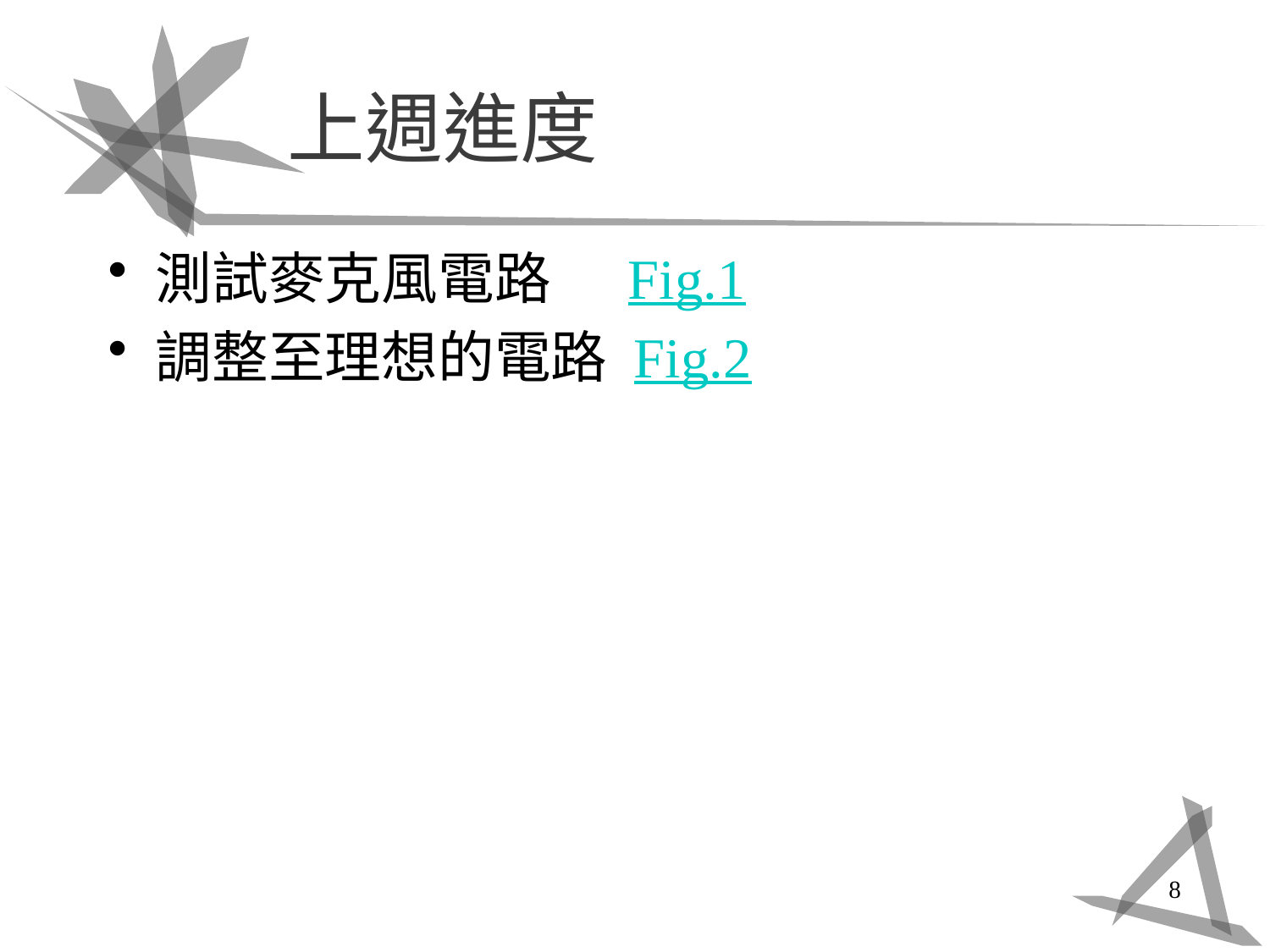

# 上週進度
測試麥克風電路     Fig.1
調整至理想的電路 Fig.2
8